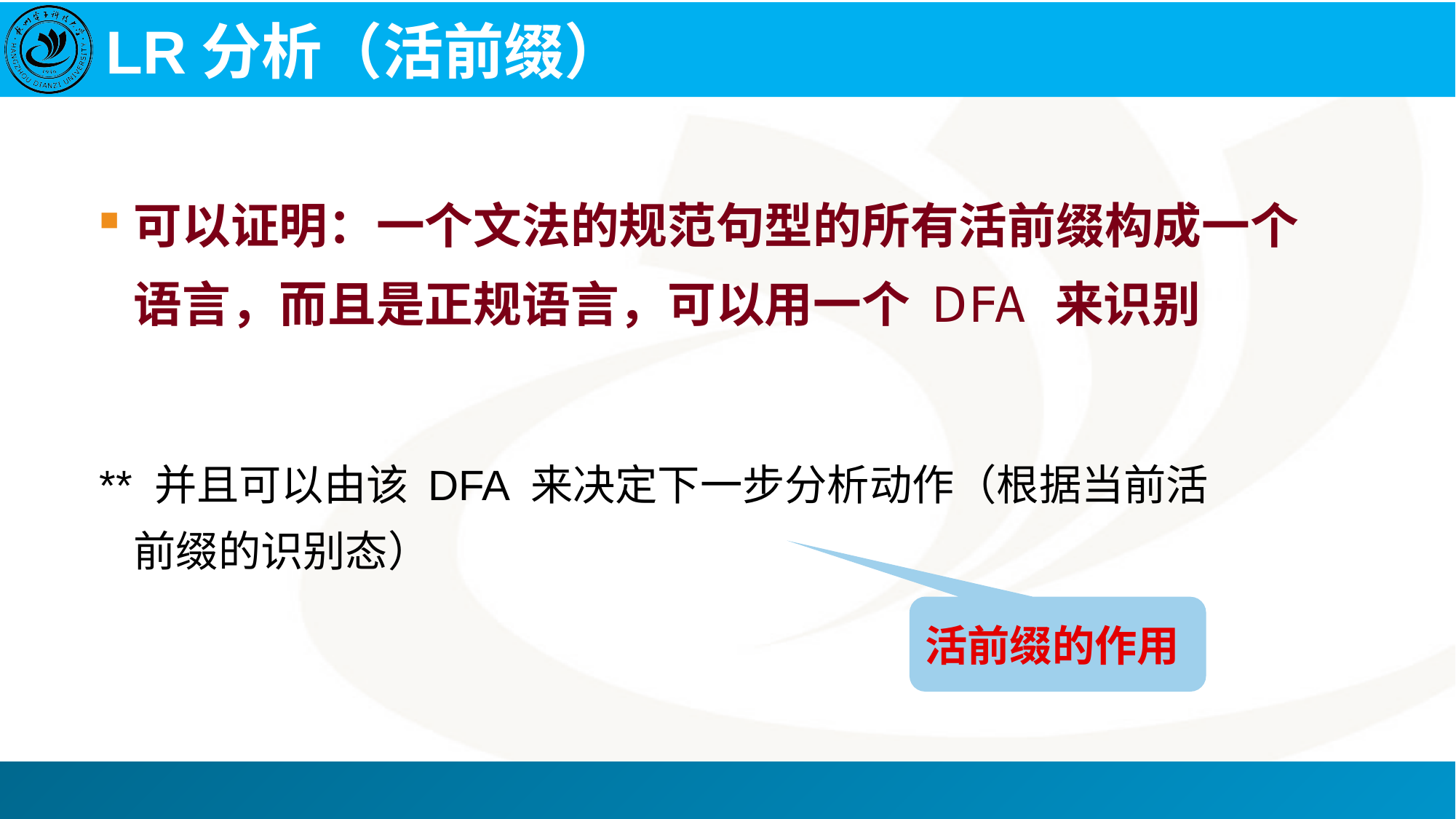

# LR分析（活前缀）
可以证明：一个文法的规范句型的所有活前缀构成一个语言，而且是正规语言，可以用一个 DFA 来识别
** 并且可以由该 DFA 来决定下一步分析动作（根据当前活前缀的识别态）
活前缀的作用
33